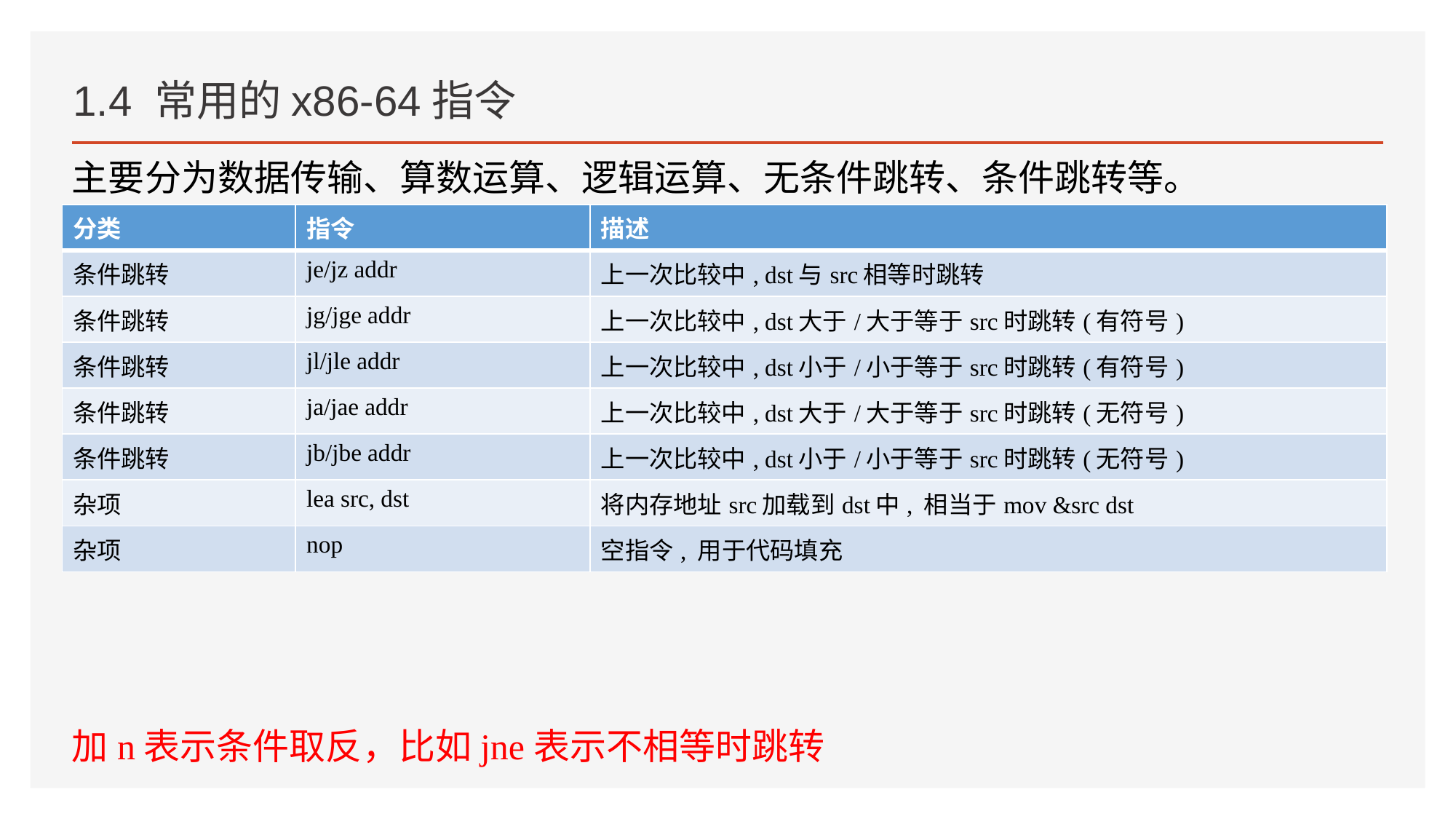

# 1.4 常用的x86-64指令
主要分为数据传输、算数运算、逻辑运算、无条件跳转、条件跳转等。
| 分类 | 指令 | 描述 |
| --- | --- | --- |
| 条件跳转 | je/jz addr | 上一次比较中, dst与src相等时跳转 |
| 条件跳转 | jg/jge addr | 上一次比较中, dst大于/大于等于src时跳转(有符号) |
| 条件跳转 | jl/jle addr | 上一次比较中, dst小于/小于等于src时跳转(有符号) |
| 条件跳转 | ja/jae addr | 上一次比较中, dst大于/大于等于src时跳转(无符号) |
| 条件跳转 | jb/jbe addr | 上一次比较中, dst小于/小于等于src时跳转(无符号) |
| 杂项 | lea src, dst | 将内存地址src加载到dst中, 相当于mov &src dst |
| 杂项 | nop | 空指令, 用于代码填充 |
加n表示条件取反，比如jne表示不相等时跳转